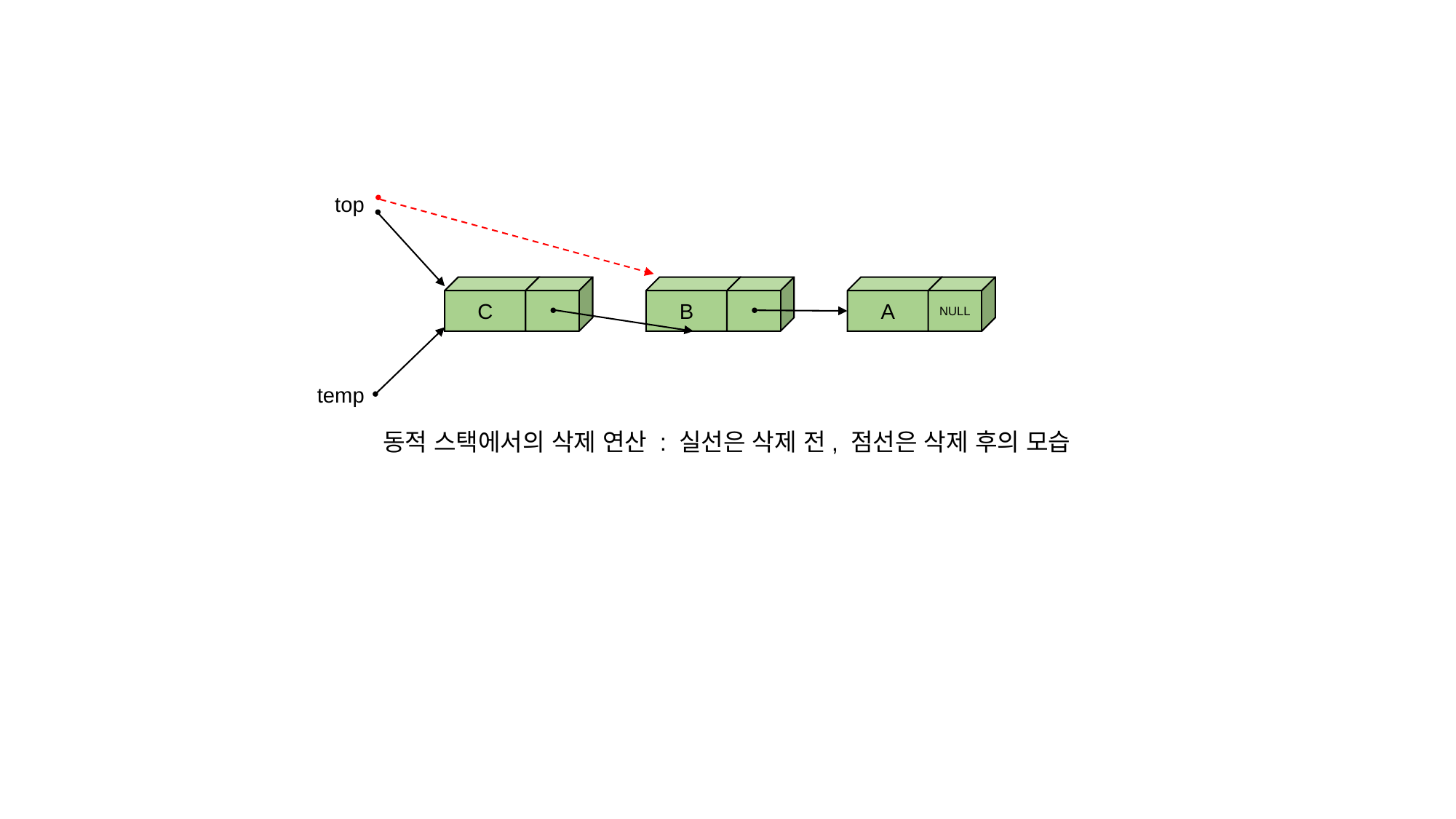

top

C

B

A
NULL

temp

동적 스택에서의 삭제 연산 : 실선은 삭제 전, 점선은 삭제 후의 모습